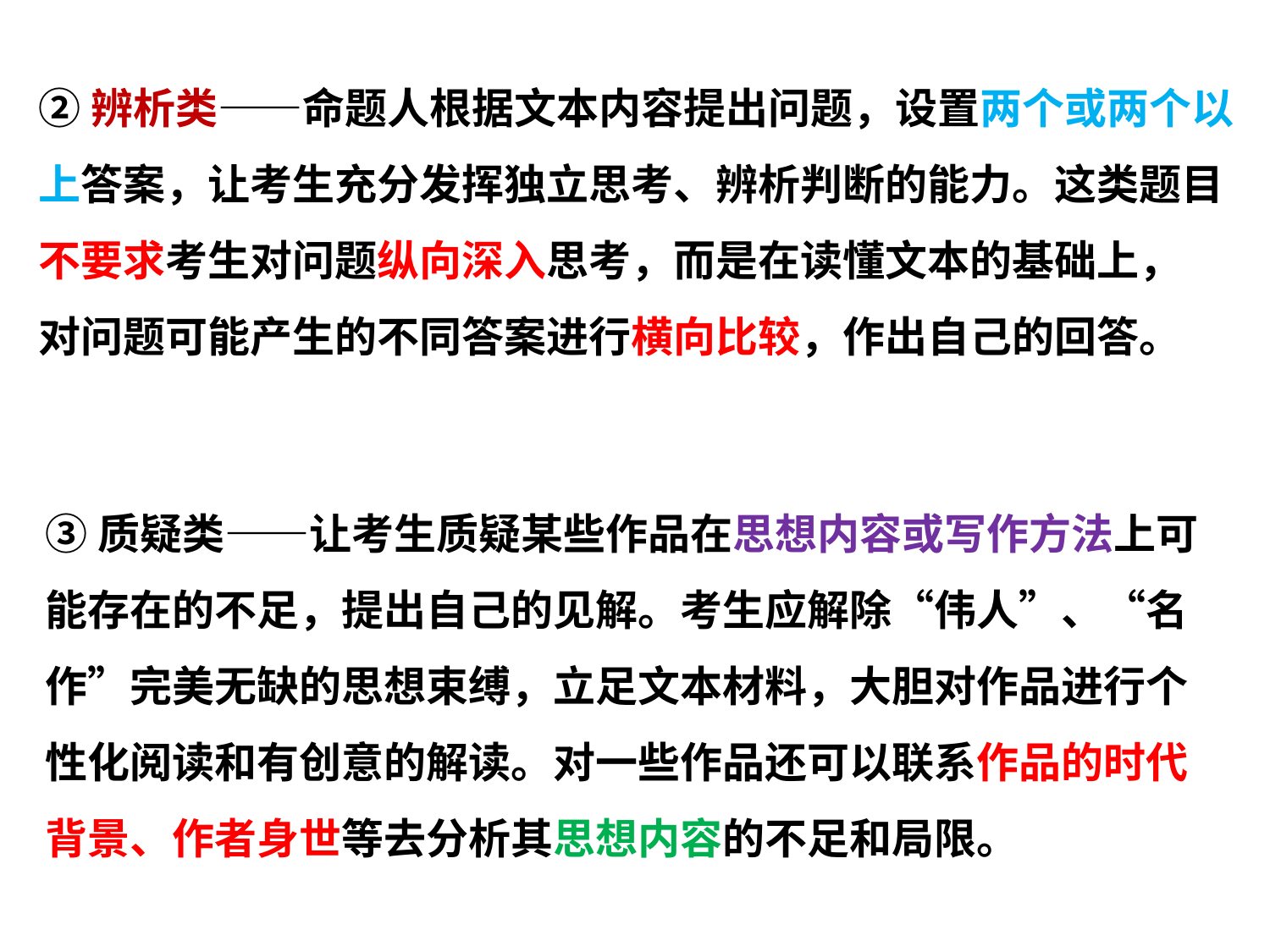

②辨析类——命题人根据文本内容提出问题，设置两个或两个以
上答案，让考生充分发挥独立思考、辨析判断的能力。这类题目
不要求考生对问题纵向深入思考，而是在读懂文本的基础上，
对问题可能产生的不同答案进行横向比较，作出自己的回答。
③质疑类——让考生质疑某些作品在思想内容或写作方法上可能存在的不足，提出自己的见解。考生应解除“伟人”、“名作”完美无缺的思想束缚，立足文本材料，大胆对作品进行个性化阅读和有创意的解读。对一些作品还可以联系作品的时代背景、作者身世等去分析其思想内容的不足和局限。